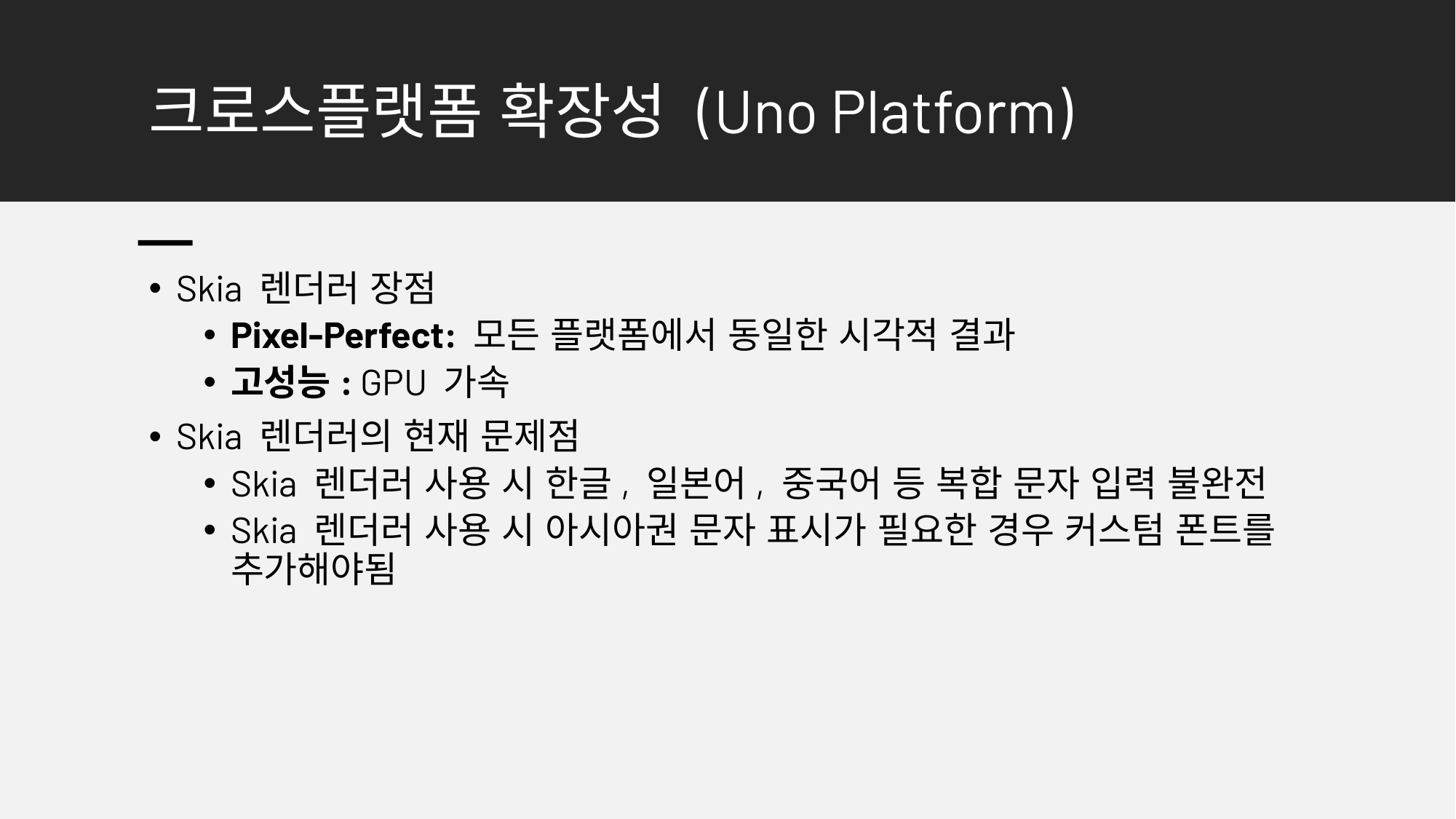

# 크로스플랫폼 확장성 (Uno Platform)

Skia 렌더러 장점
Pixel-Perfect: 모든 플랫폼에서 동일한 시각적 결과
고성능: GPU 가속
Skia 렌더러의 현재 문제점
Skia 렌더러 사용 시 한글, 일본어, 중국어 등 복합 문자 입력 불완전
Skia 렌더러 사용 시 아시아권 문자 표시가 필요한 경우 커스텀 폰트를 추가해야됨